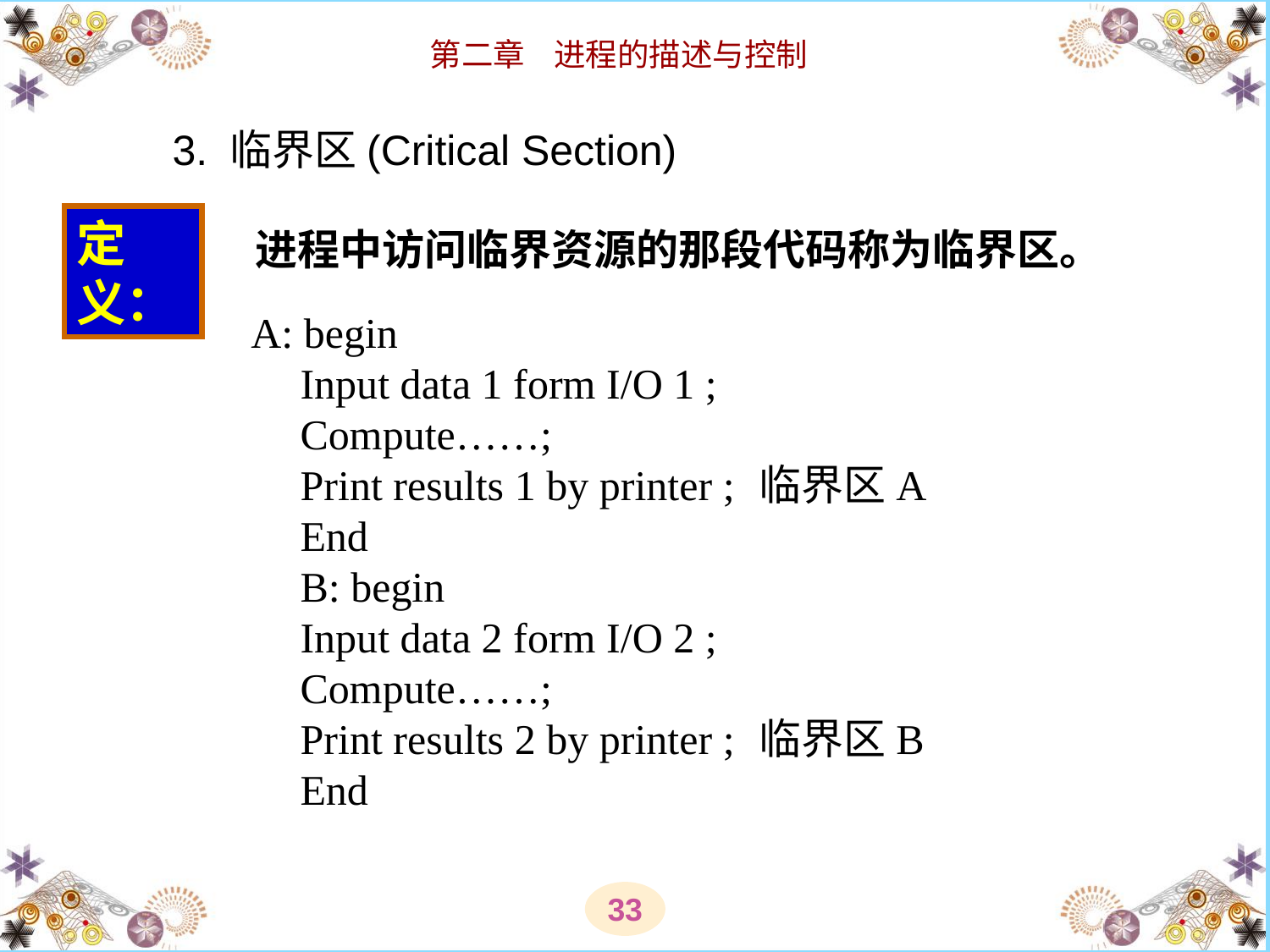

3. 临界区(Critical Section)
定义：
进程中访问临界资源的那段代码称为临界区。
A: begin
Input data 1 form I/O 1 ;
Compute……;
Print results 1 by printer ; 	临界区A
End
B: begin
Input data 2 form I/O 2 ;
Compute……;
Print results 2 by printer ; 	临界区B
End